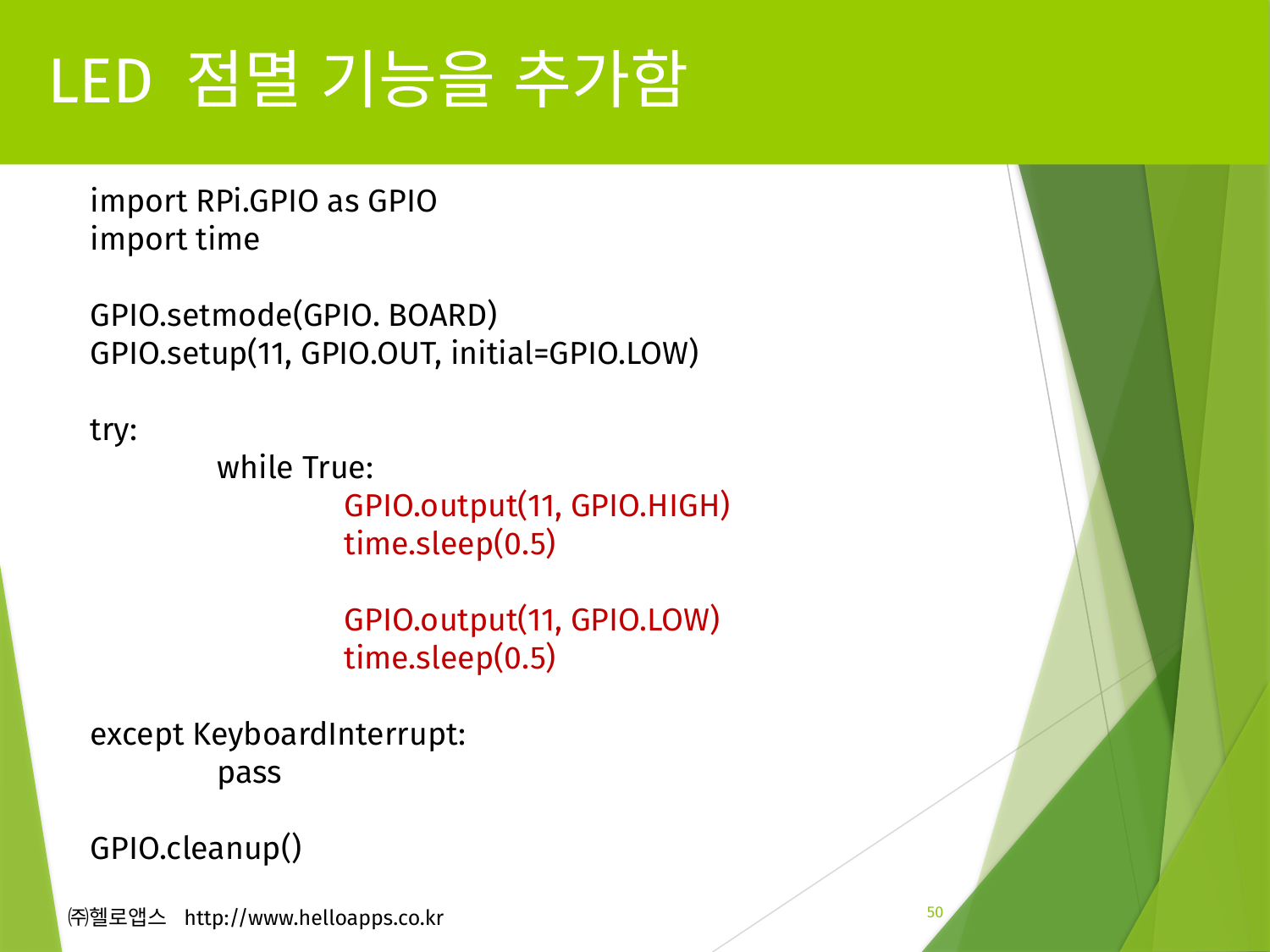

# LED 점멸 기능을 추가함
import RPi.GPIO as GPIO
import time

GPIO.setmode(GPIO. BOARD)
GPIO.setup(11, GPIO.OUT, initial=GPIO.LOW)

try:
	while True:
		GPIO.output(11, GPIO.HIGH)
		time.sleep(0.5)

		GPIO.output(11, GPIO.LOW)
		time.sleep(0.5)

except KeyboardInterrupt:
	pass

GPIO.cleanup()
50